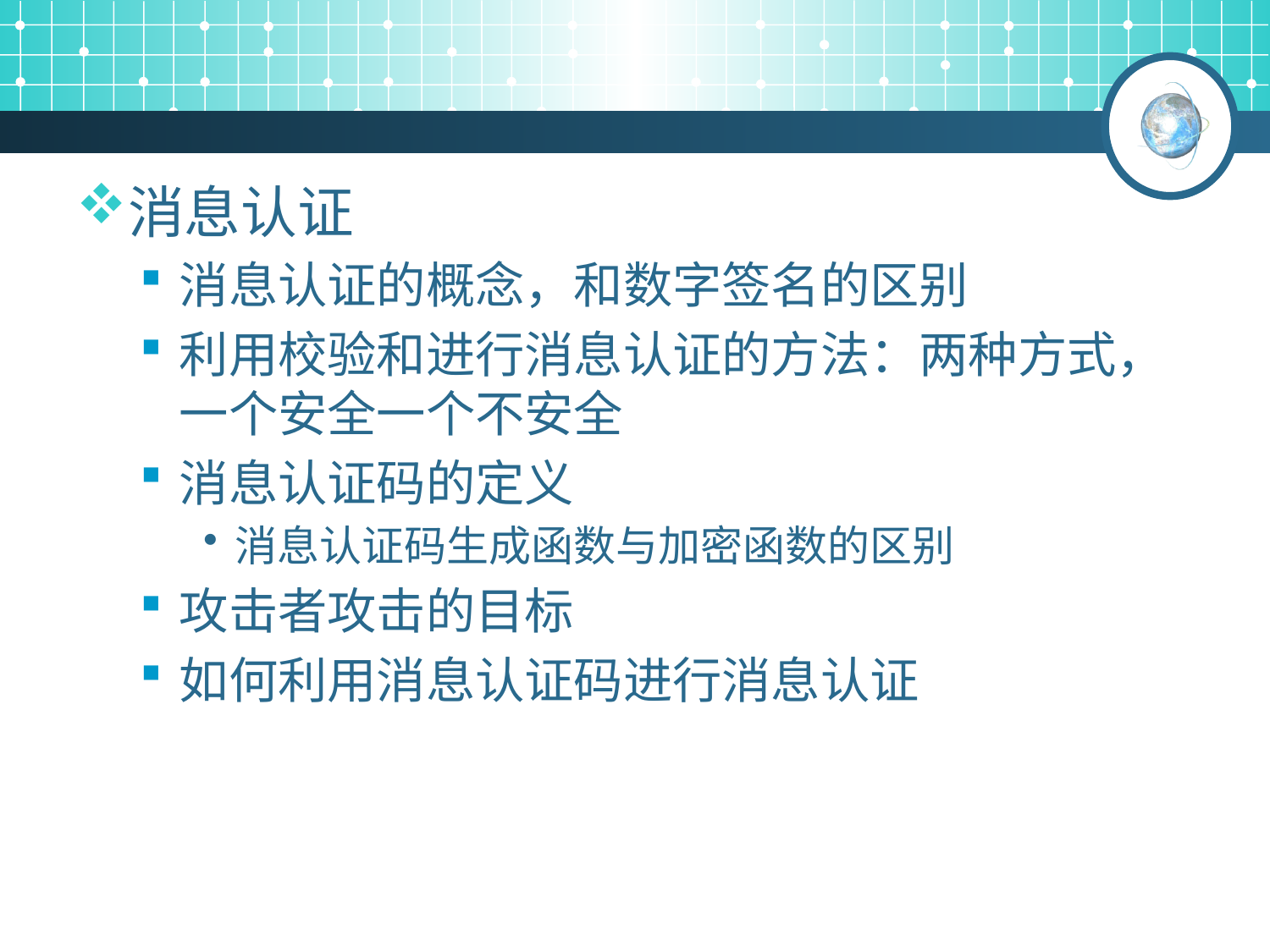

#
消息认证
消息认证的概念，和数字签名的区别
利用校验和进行消息认证的方法：两种方式，一个安全一个不安全
消息认证码的定义
消息认证码生成函数与加密函数的区别
攻击者攻击的目标
如何利用消息认证码进行消息认证